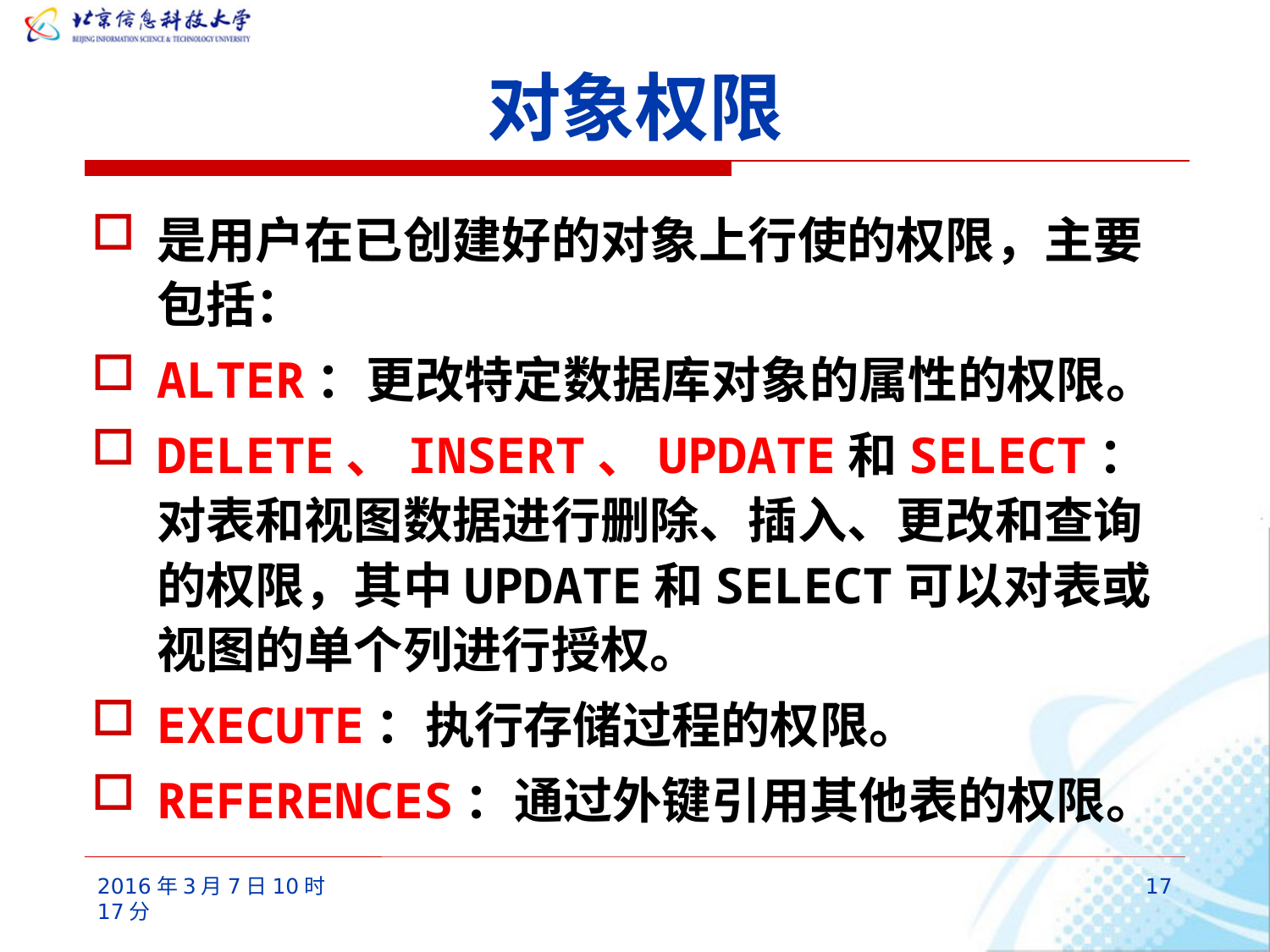

# 对象权限
是用户在已创建好的对象上行使的权限，主要包括：
ALTER：更改特定数据库对象的属性的权限。
DELETE、INSERT、UPDATE和SELECT：对表和视图数据进行删除、插入、更改和查询的权限，其中UPDATE和SELECT可以对表或视图的单个列进行授权。
EXECUTE：执行存储过程的权限。
REFERENCES：通过外键引用其他表的权限。

2016年3月7日10时17分
17